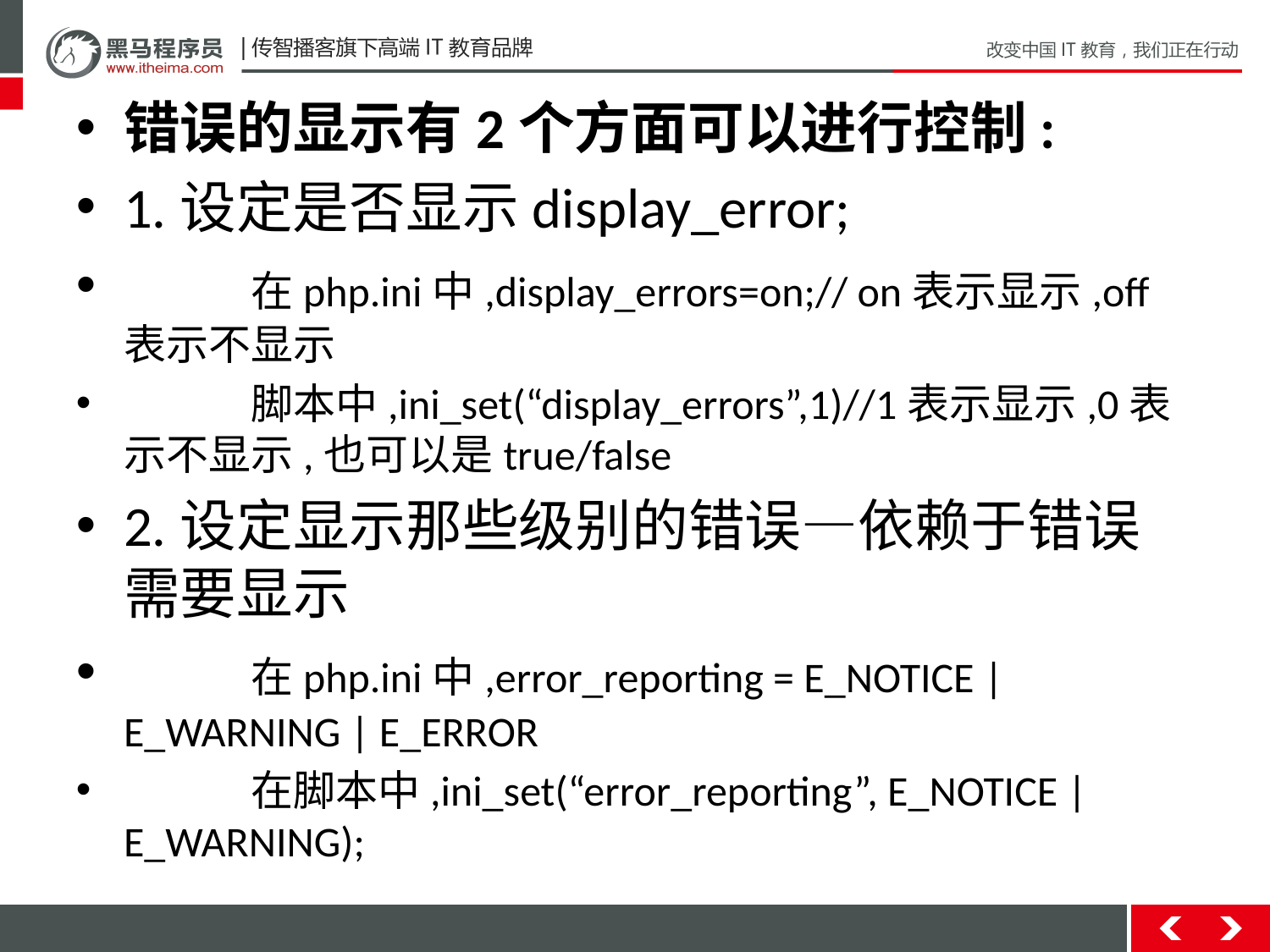

错误的显示有2个方面可以进行控制:
1.设定是否显示display_error;
	在php.ini中,display_errors=on;// on表示显示,off表示不显示
	脚本中,ini_set(“display_errors”,1)//1表示显示,0表示不显示,也可以是true/false
2.设定显示那些级别的错误—依赖于错误需要显示
	在php.ini中,error_reporting = E_NOTICE | E_WARNING | E_ERROR
	在脚本中,ini_set(“error_reporting”, E_NOTICE | E_WARNING);